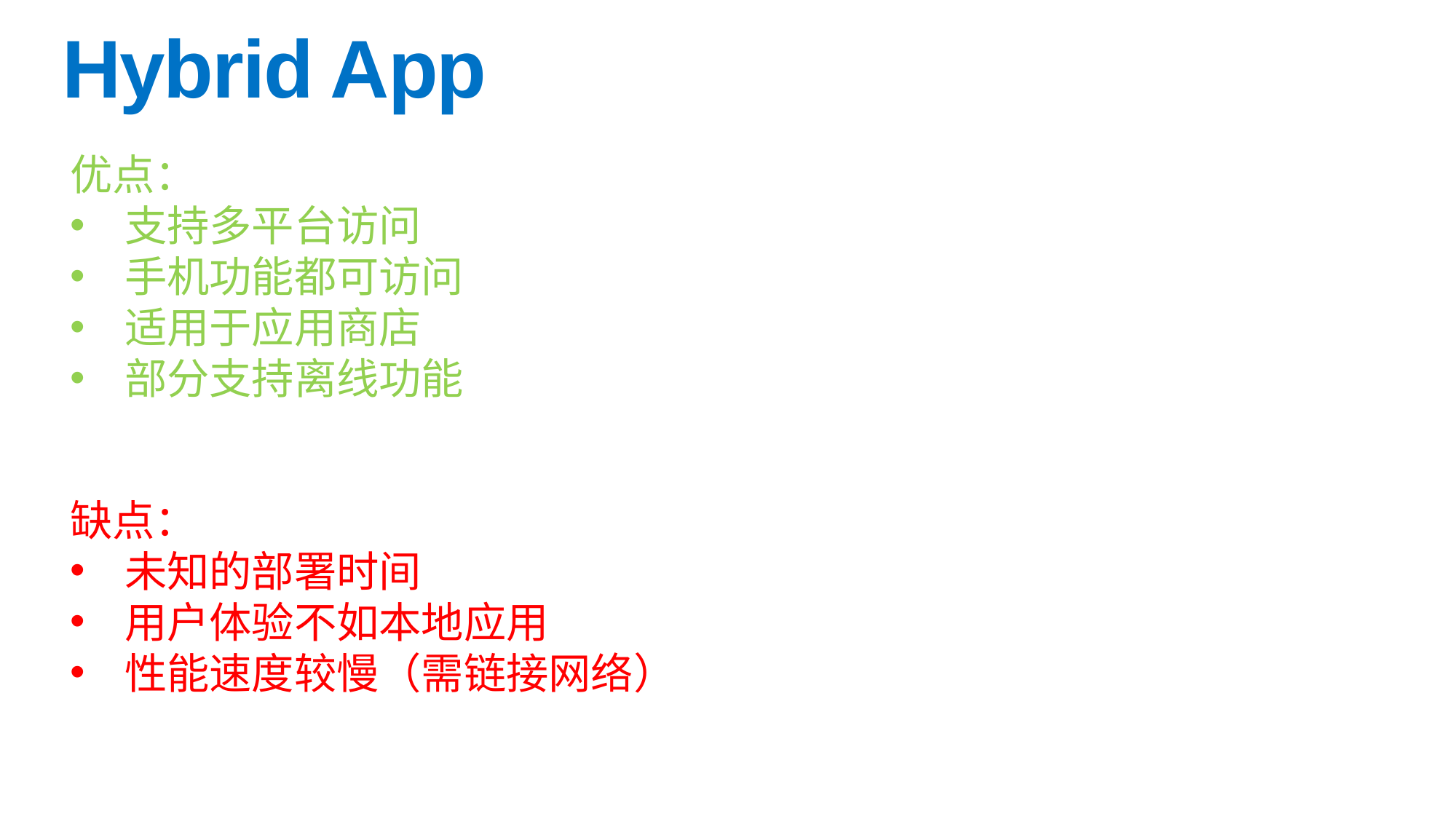

Hybrid App
优点：
支持多平台访问
手机功能都可访问
适用于应用商店
部分支持离线功能
缺点：
未知的部署时间
用户体验不如本地应用
性能速度较慢（需链接网络）